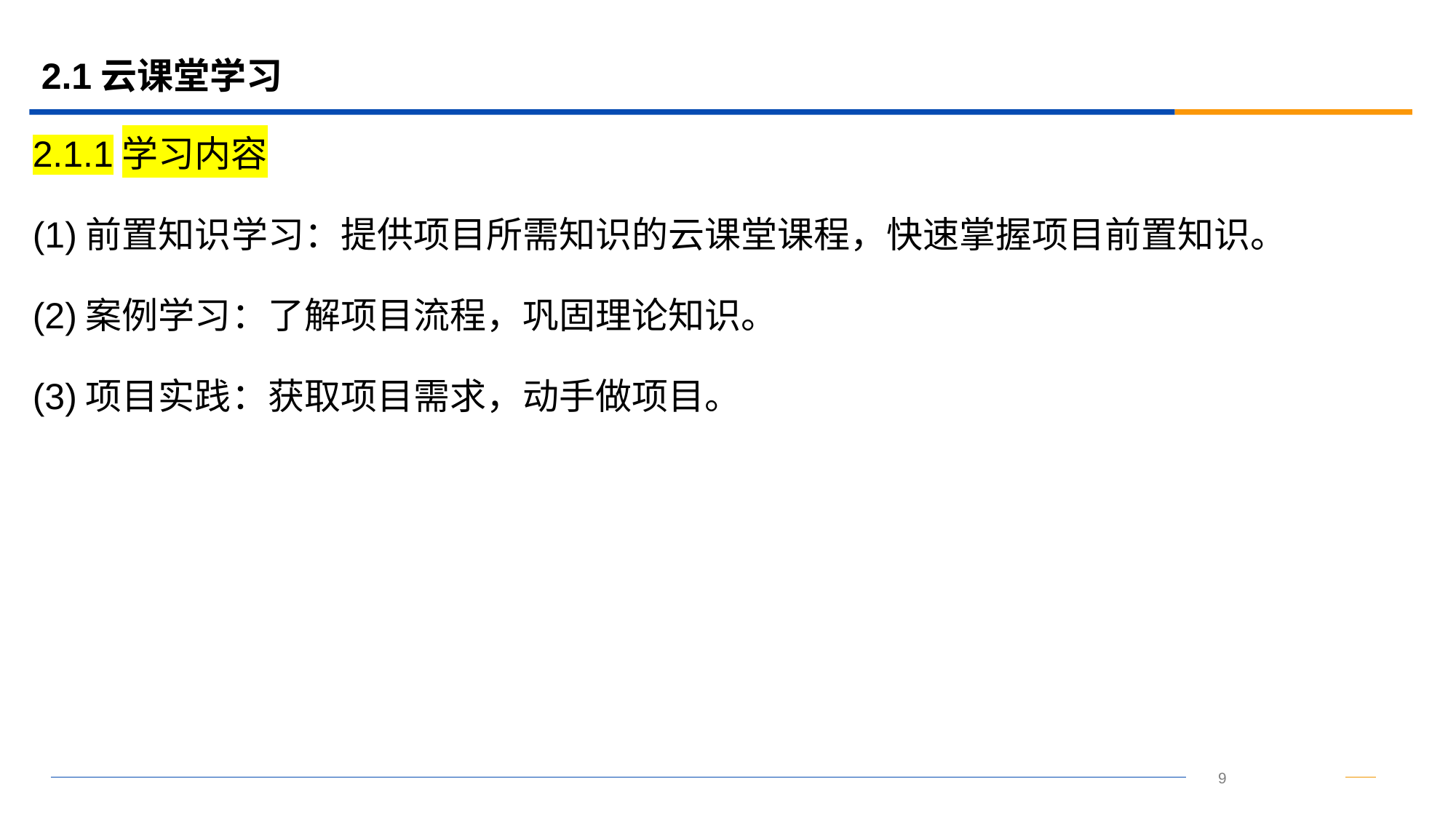

# 2.1云课堂学习
2.1.1学习内容
(1)前置知识学习：提供项目所需知识的云课堂课程，快速掌握项目前置知识。
(2)案例学习：了解项目流程，巩固理论知识。
(3)项目实践：获取项目需求，动手做项目。